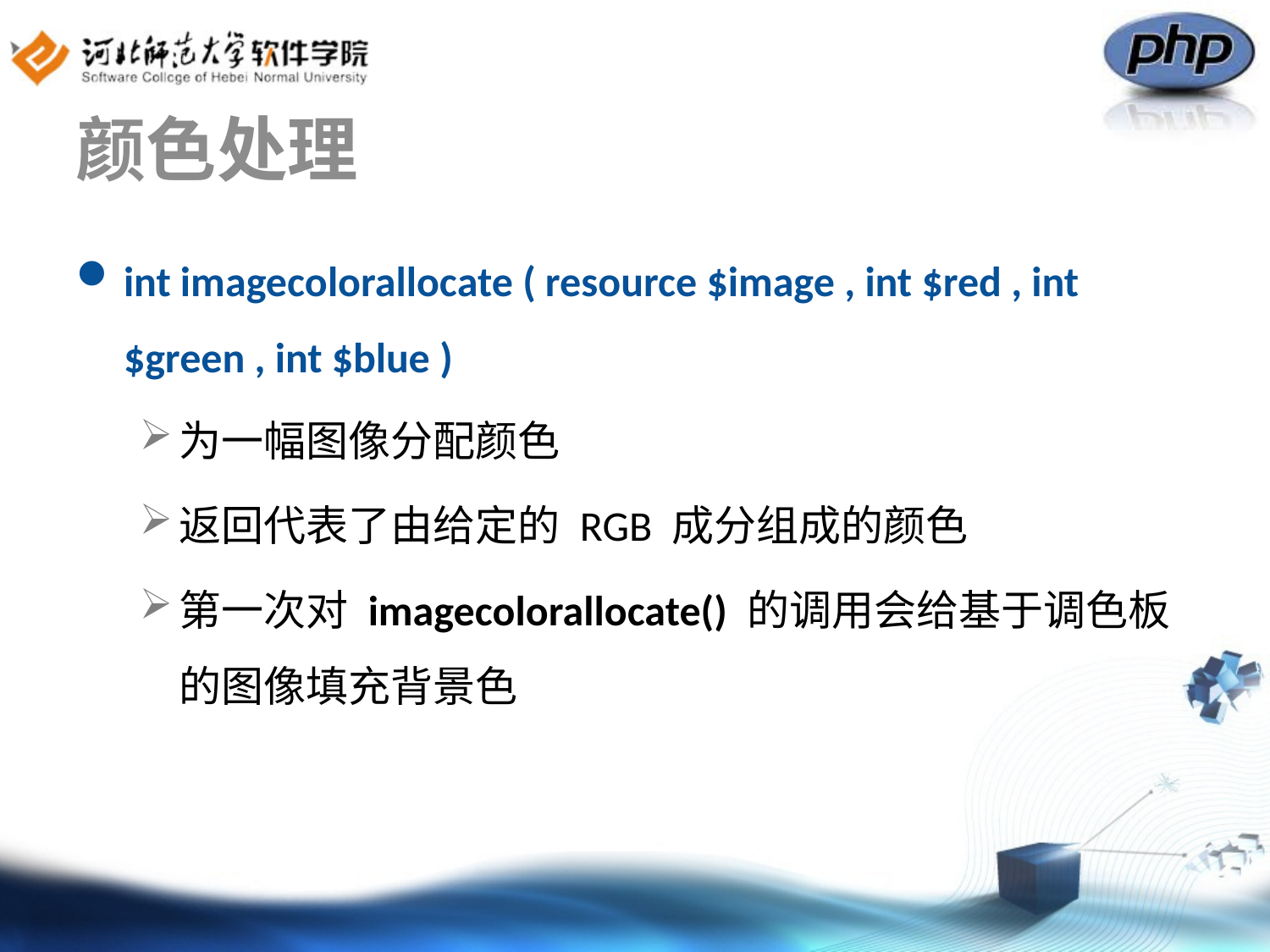

# 颜色处理
int imagecolorallocate ( resource $image , int $red , int $green , int $blue )
为一幅图像分配颜色
返回代表了由给定的 RGB 成分组成的颜色
第一次对 imagecolorallocate() 的调用会给基于调色板的图像填充背景色